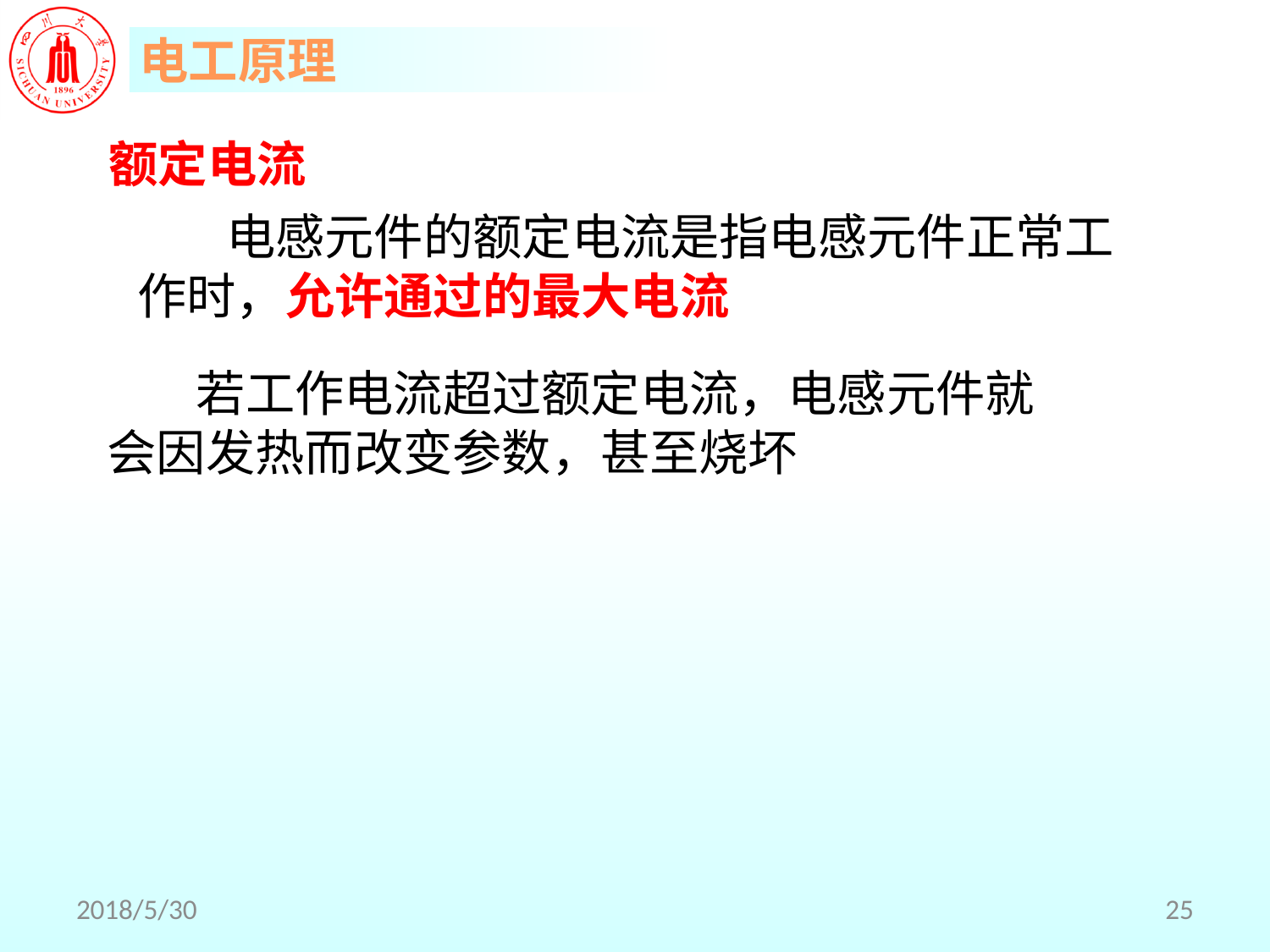

额定电流
       电感元件的额定电流是指电感元件正常工作时，允许通过的最大电流
       若工作电流超过额定电流，电感元件就会因发热而改变参数，甚至烧坏
2018/5/30
25